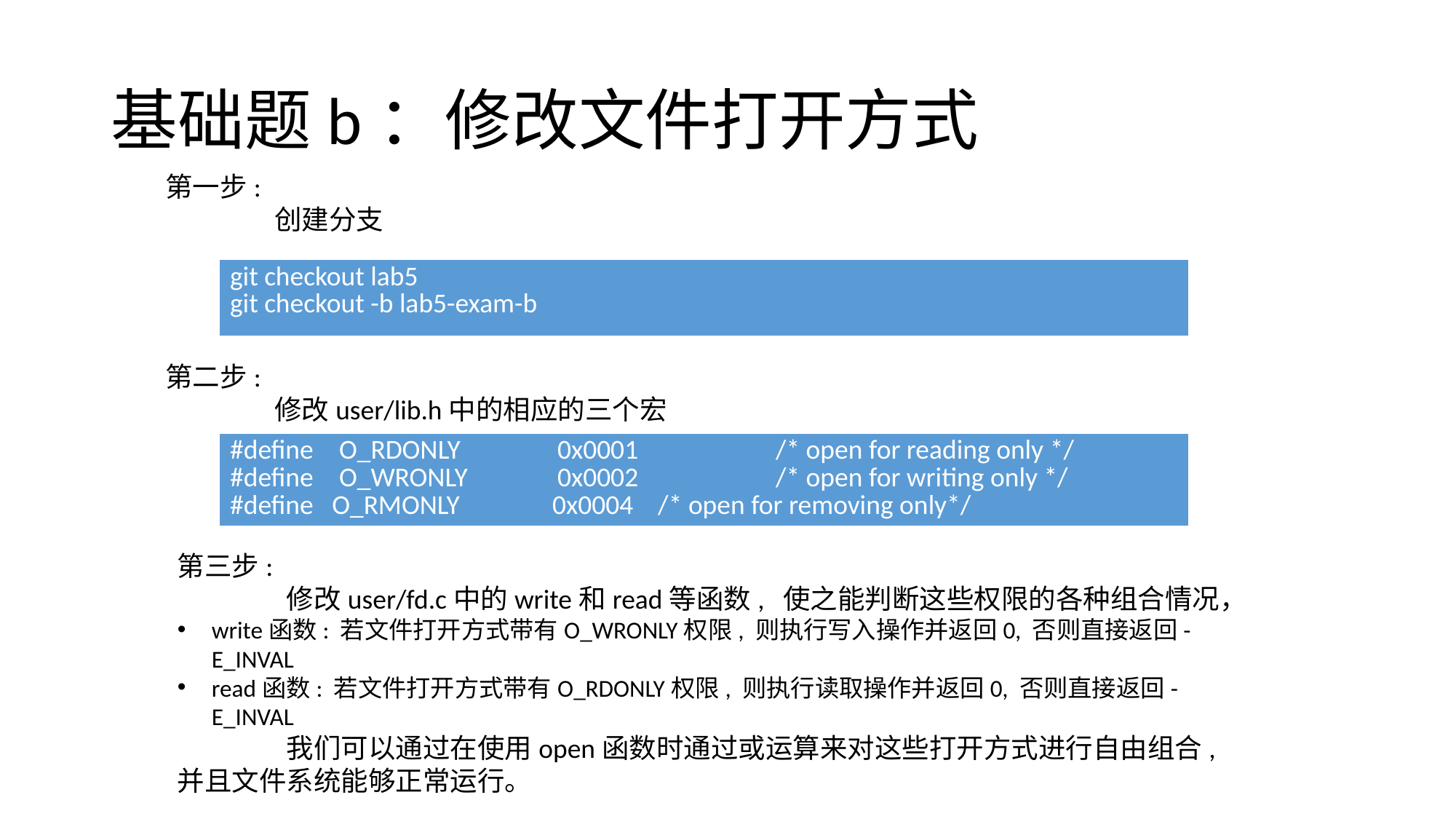

# 基础题b：修改文件打开方式
第一步:
	创建分支
| git checkout lab5 git checkout -b lab5-exam-b |
| --- |
第二步:
	修改user/lib.h中的相应的三个宏

| #define O\_RDONLY 0x0001 /\* open for reading only \*/ #define O\_WRONLY 0x0002 /\* open for writing only \*/ #define O\_RMONLY 0x0004 /\* open for removing only\*/ |
| --- |
第三步:
	修改user/fd.c中的write和read等函数,  使之能判断这些权限的各种组合情况，
write函数: 若文件打开方式带有O_WRONLY权限, 则执行写入操作并返回0, 否则直接返回- E_INVAL
read函数: 若文件打开方式带有O_RDONLY权限, 则执行读取操作并返回0, 否则直接返回- E_INVAL
	我们可以通过在使用open函数时通过或运算来对这些打开方式进行自由组合, 并且文件系统能够正常运行。